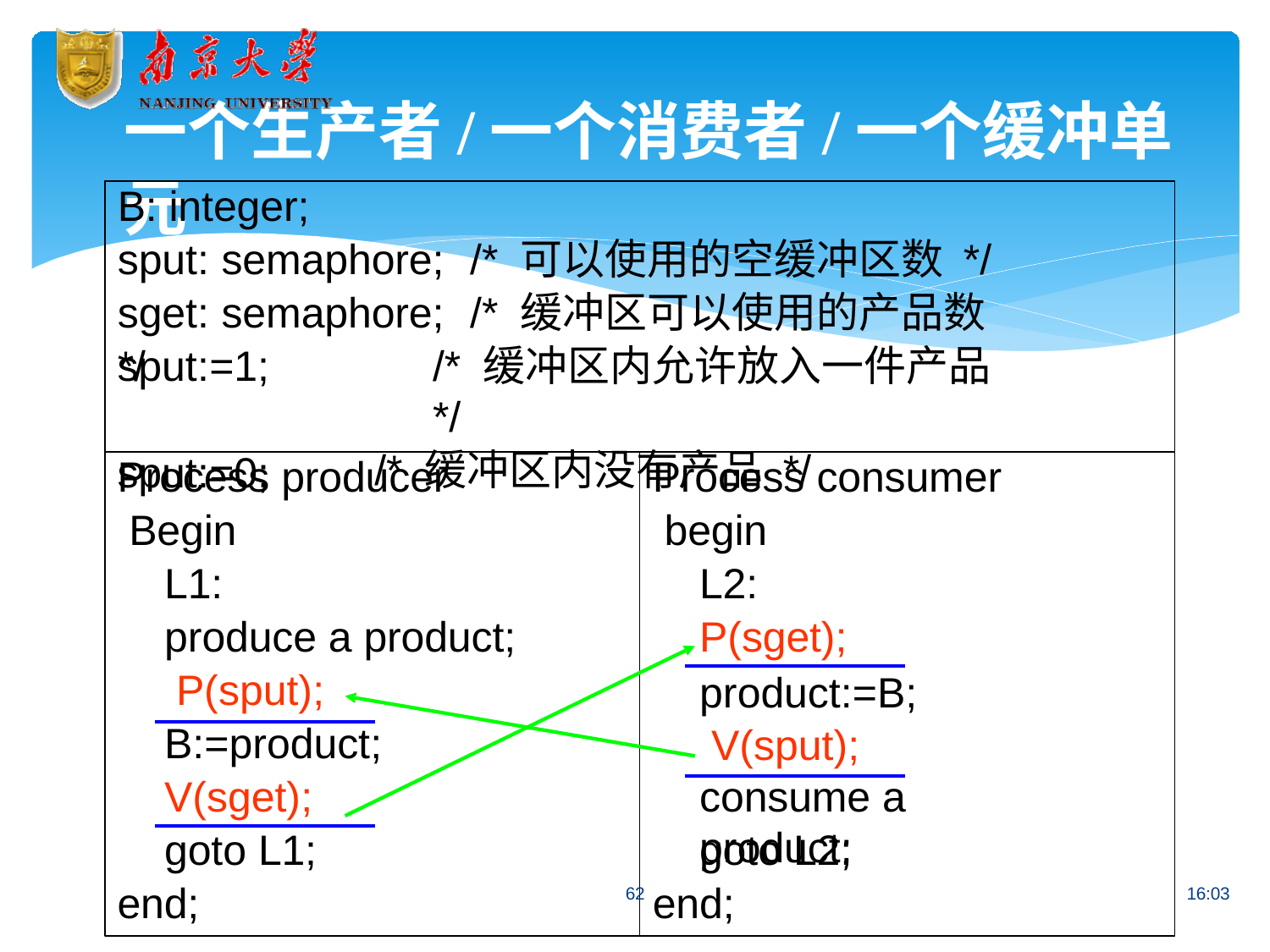

# 一个生产者/一个消费者/一个缓冲单元
B: integer;
sput: semaphore;	/* 可以使用的空缓冲区数 */  sget: semaphore;	/* 缓冲区可以使用的产品数 */

sput:=1;  sput:=0;
/* 缓冲区内允许放入一件产品 */
/* 缓冲区内没有产品 */
Process producer  Begin
L1:
produce a product;  P(sput);  B:=product;
Process consumer  begin
L2:
P(sget);

product:=B;  V(sput);
consume a product;

V(sget);

goto L1;
end;
goto L2;
end;

62
16:03